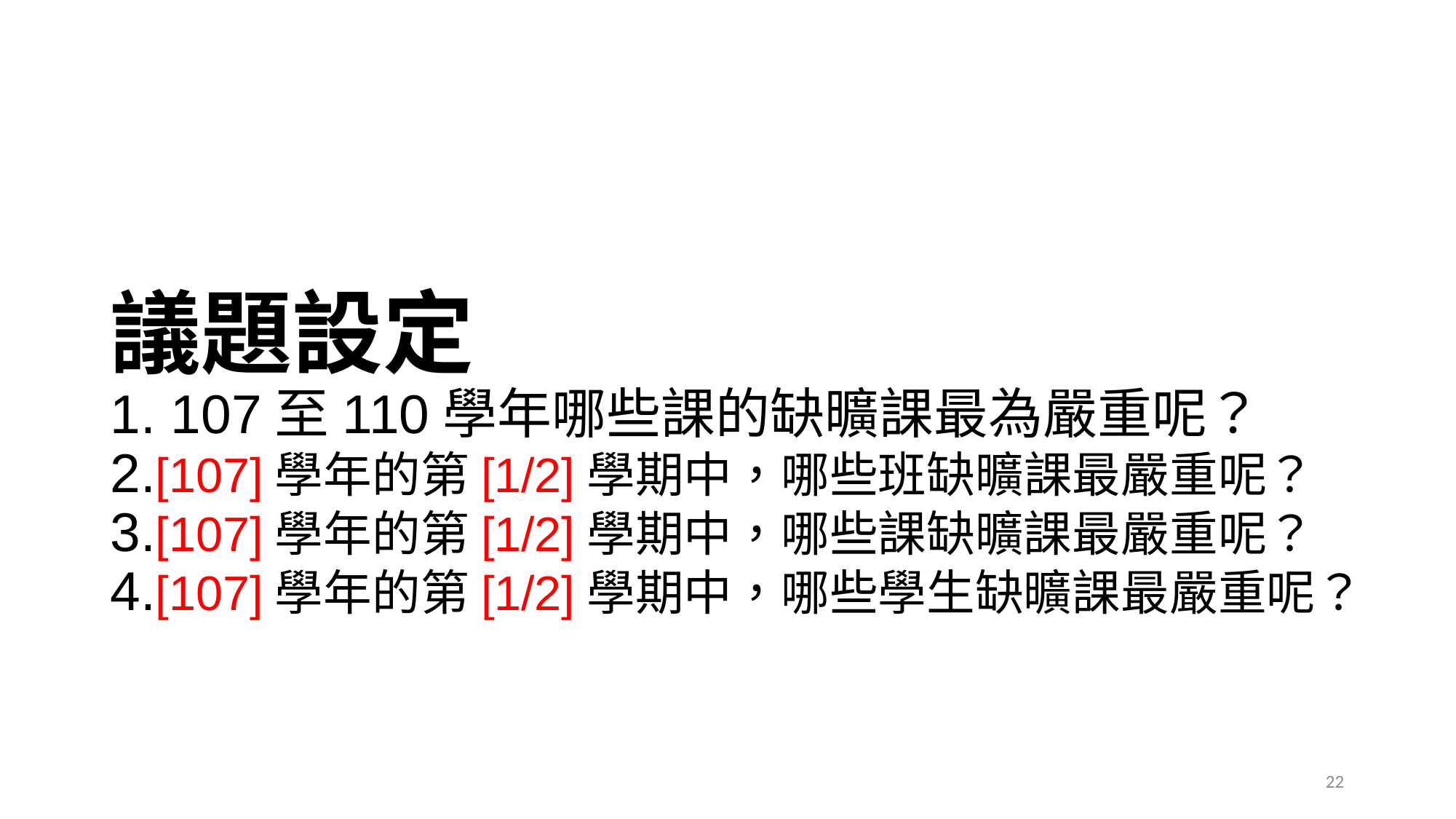

# 議題設定 1. 107至110學年哪些課的缺曠課最為嚴重呢？ 2.[107]學年的第[1/2]學期中，哪些班缺曠課最嚴重呢？ 3.[107]學年的第[1/2]學期中，哪些課缺曠課最嚴重呢？ 4.[107]學年的第[1/2]學期中，哪些學生缺曠課最嚴重呢？
22